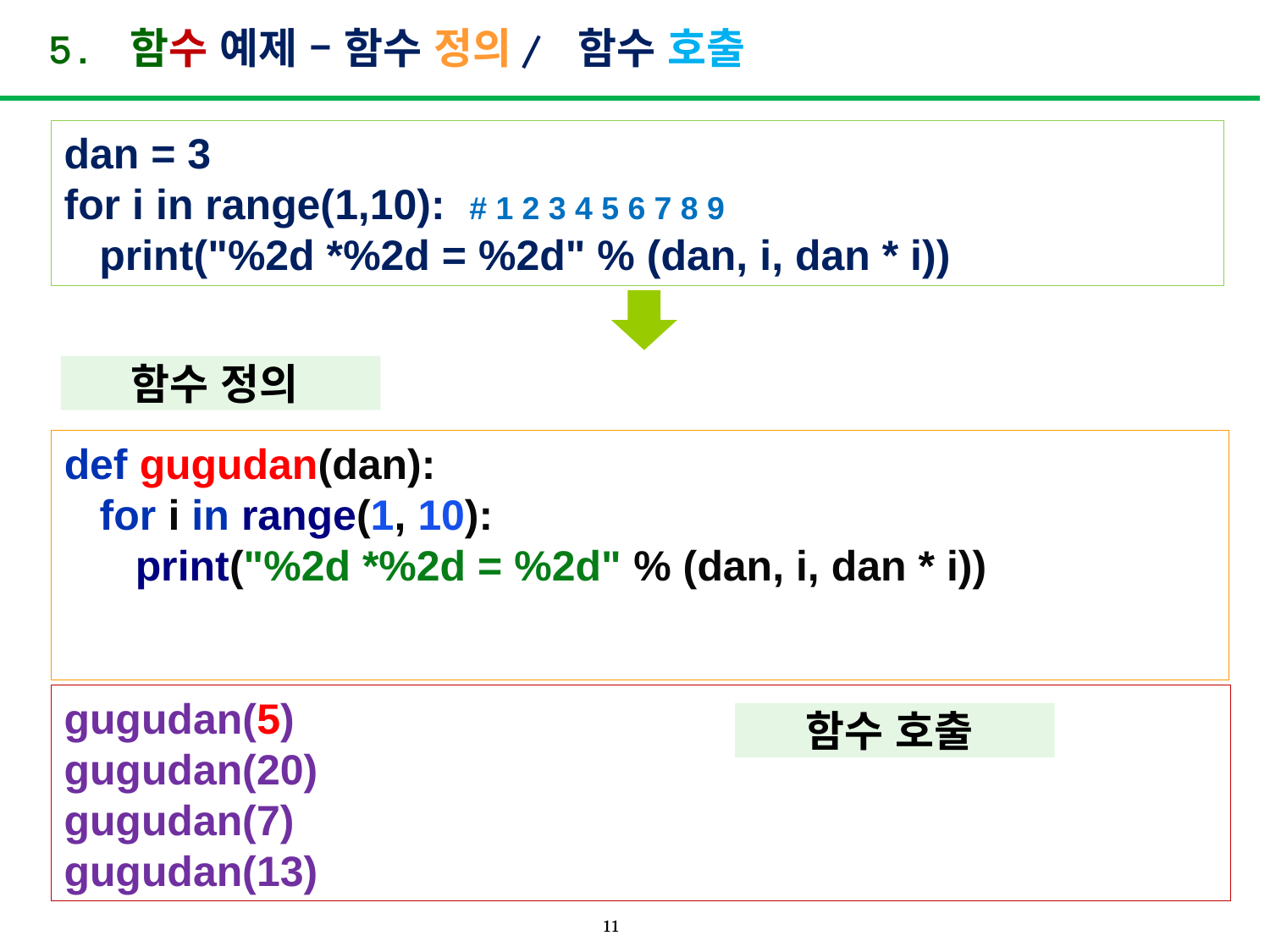

# 5. 함수 예제 – 함수 정의/ 함수 호출
dan = 3
for i in range(1,10):  # 1 2 3 4 5 6 7 8 9
   print("%2d *%2d = %2d" % (dan, i, dan * i))

함수 정의
def gugudan(dan):
   for i in range(1, 10):
      print("%2d *%2d = %2d" % (dan, i, dan * i))

gugudan(5)
gugudan(20)
gugudan(7)
gugudan(13)
함수 호출
11